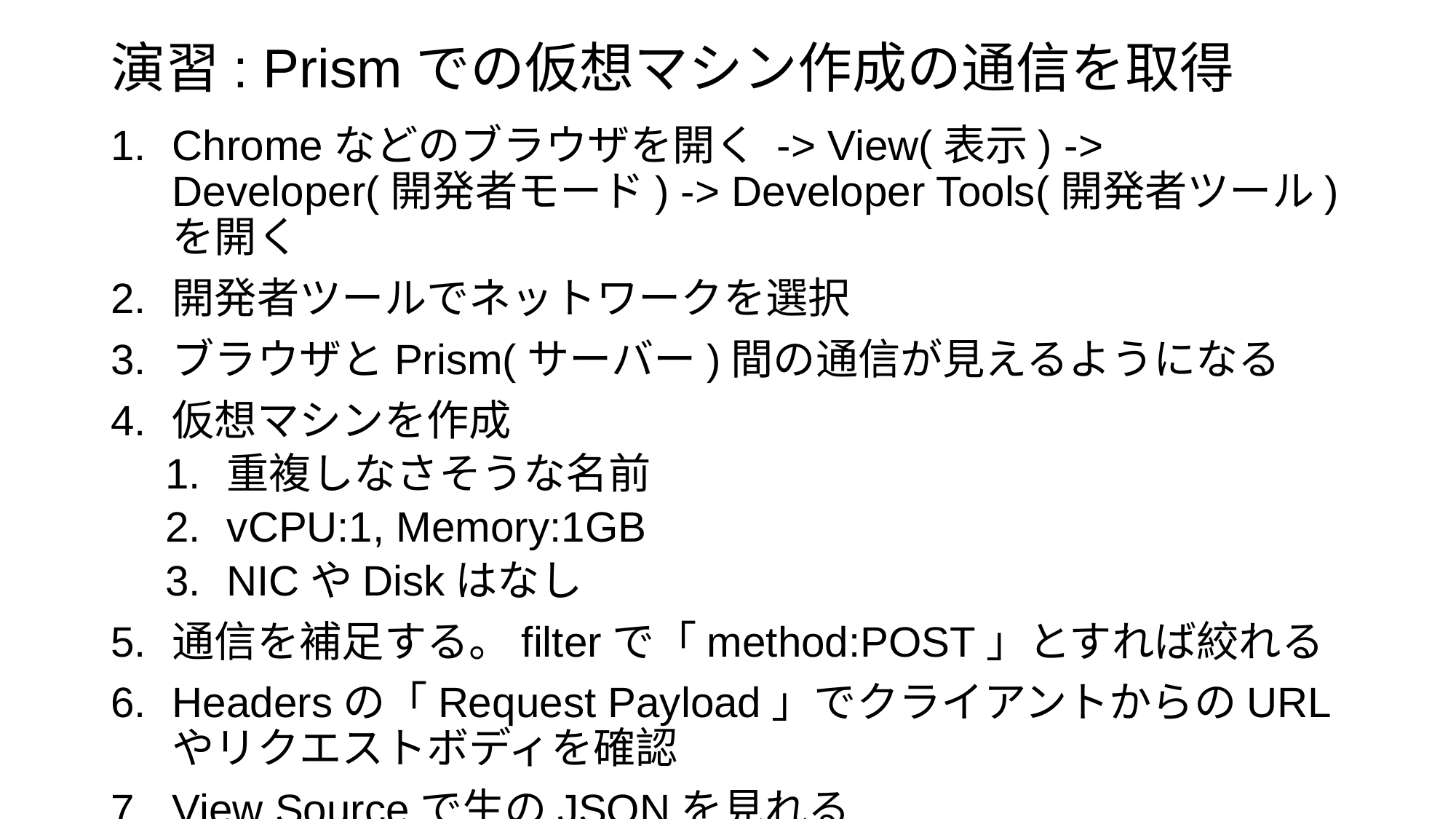

# 演習: Prismでの仮想マシン作成の通信を取得
Chromeなどのブラウザを開く -> View(表示) -> Developer(開発者モード) -> Developer Tools(開発者ツール)を開く
開発者ツールでネットワークを選択
ブラウザとPrism(サーバー)間の通信が見えるようになる
仮想マシンを作成
重複しなさそうな名前
vCPU:1, Memory:1GB
NICやDiskはなし
通信を補足する。filterで「method:POST」とすれば絞れる
Headersの「Request Payload」でクライアントからのURLやリクエストボディを確認
View Sourceで生のJSONを見れる